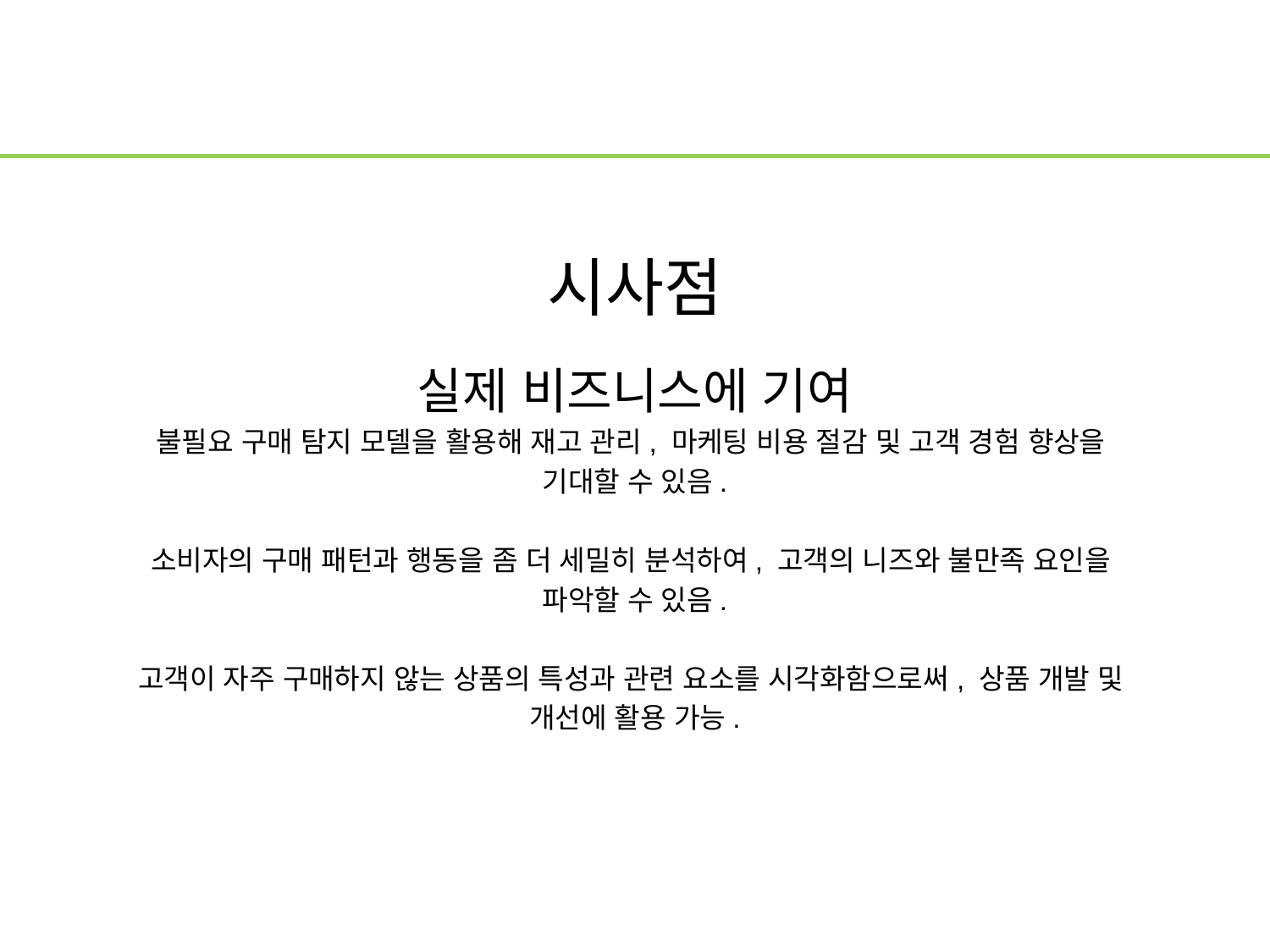

# 시사점
실제 비즈니스에 기여
불필요 구매 탐지 모델을 활용해 재고 관리, 마케팅 비용 절감 및 고객 경험 향상을
기대할 수 있음.

소비자의 구매 패턴과 행동을 좀 더 세밀히 분석하여, 고객의 니즈와 불만족 요인을
파악할 수 있음.

고객이 자주 구매하지 않는 상품의 특성과 관련 요소를 시각화함으로써, 상품 개발 및
개선에 활용 가능.